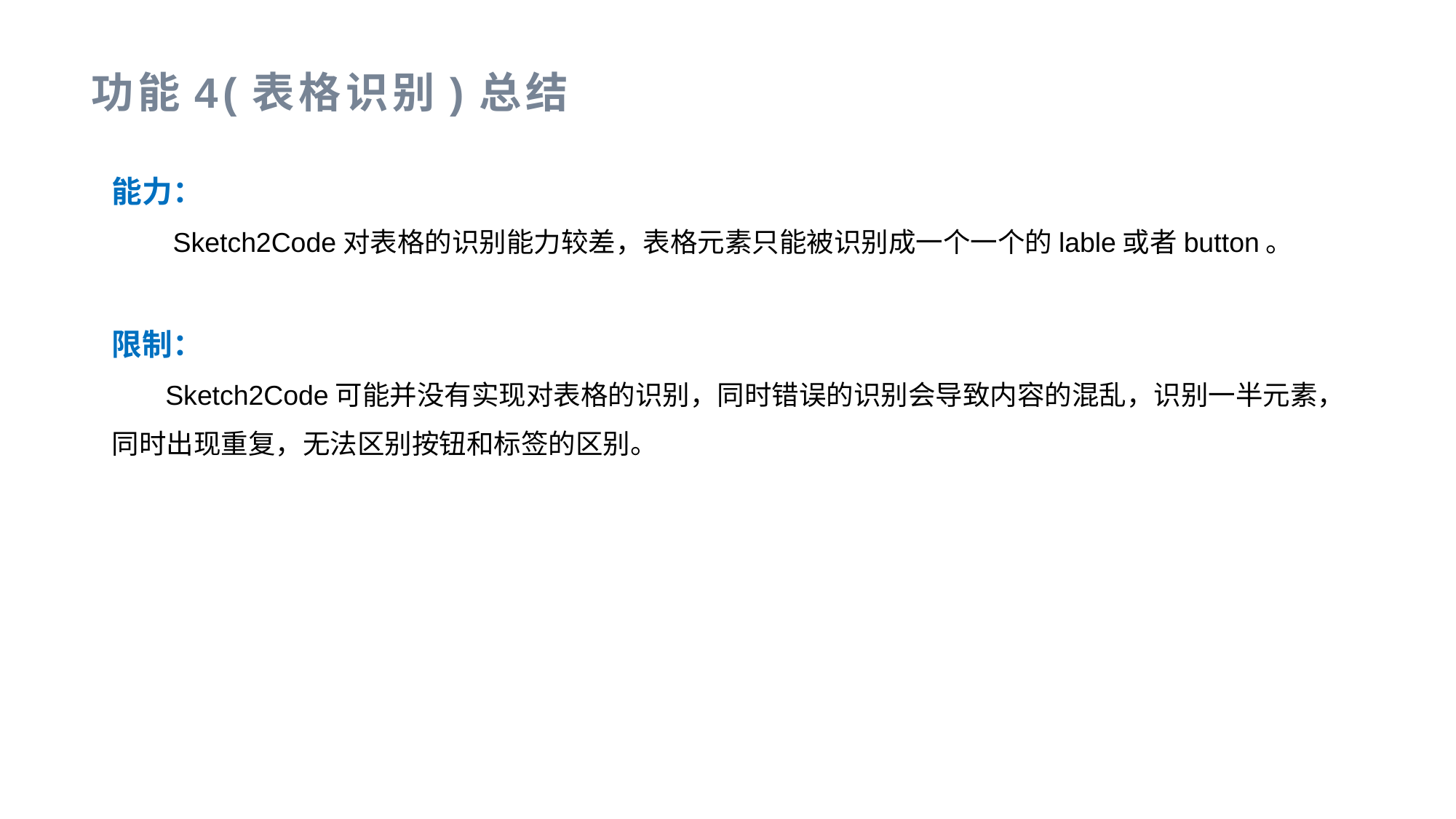

# 功能4(表格识别)总结
能力：
        Sketch2Code对表格的识别能力较差，表格元素只能被识别成一个一个的lable或者button。

限制：
       Sketch2Code可能并没有实现对表格的识别，同时错误的识别会导致内容的混乱，识别一半元素，
同时出现重复，无法区别按钮和标签的区别。
18